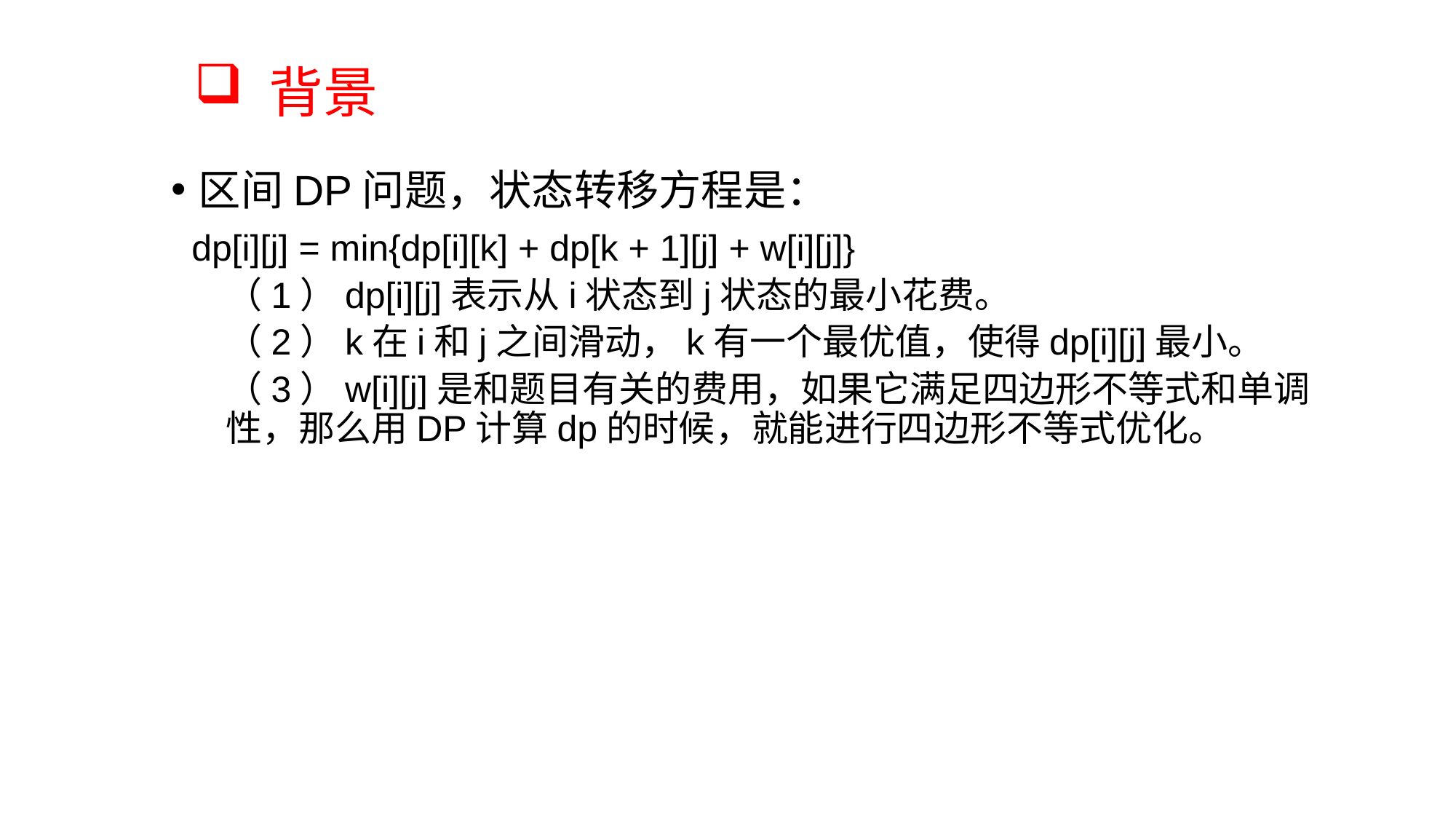

# 背景
区间DP问题，状态转移方程是：
  dp[i][j] = min{dp[i][k] + dp[k + 1][j] + w[i][j]}
（1）dp[i][j]表示从i状态到j状态的最小花费。
（2）k在i和j之间滑动，k有一个最优值，使得dp[i][j]最小。
（3）w[i][j]是和题目有关的费用，如果它满足四边形不等式和单调性，那么用DP计算dp的时候，就能进行四边形不等式优化。